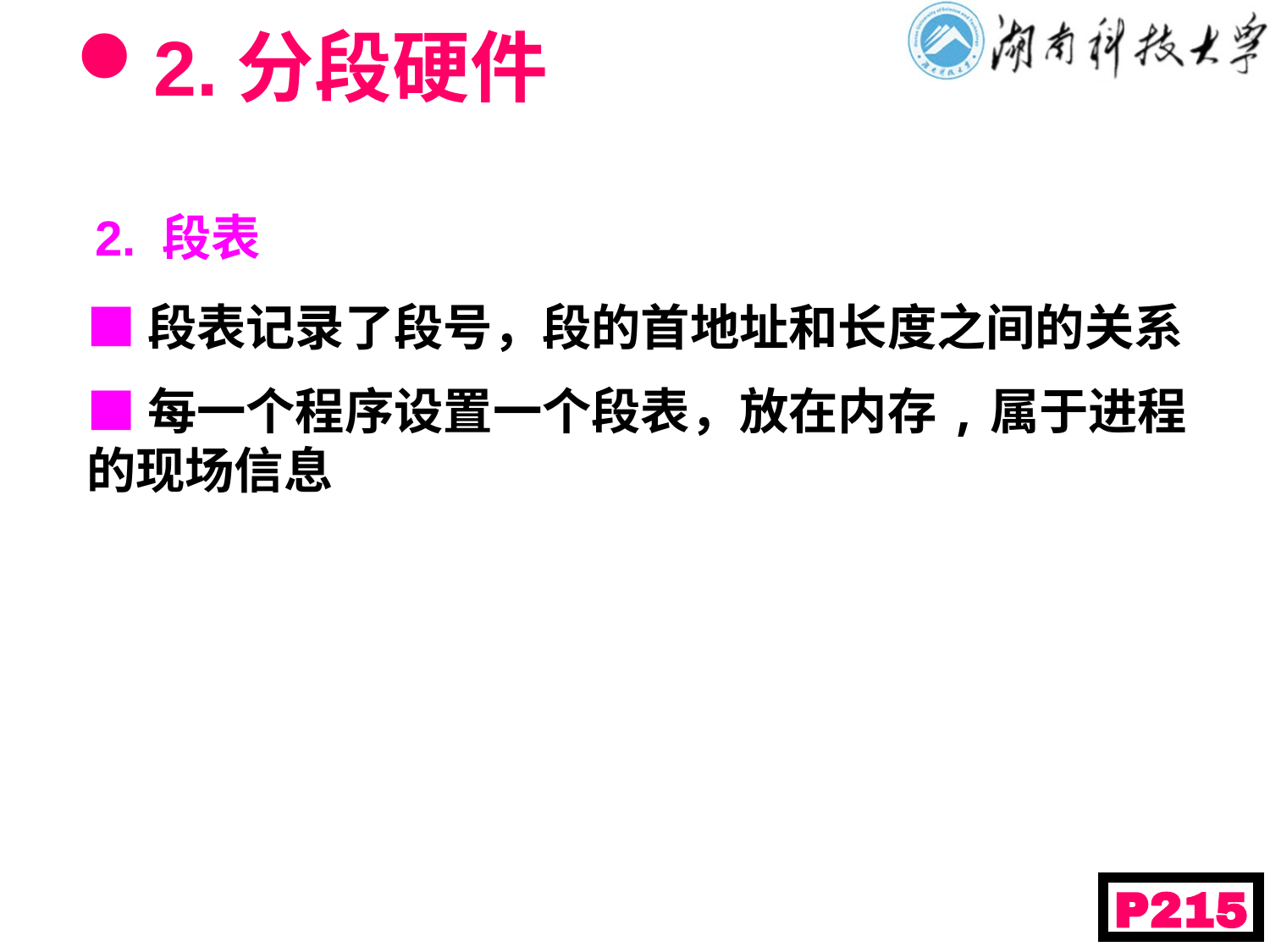

# 2.分段硬件
2. 段表
■段表记录了段号，段的首地址和长度之间的关系
■每一个程序设置一个段表，放在内存,属于进程的现场信息
P215